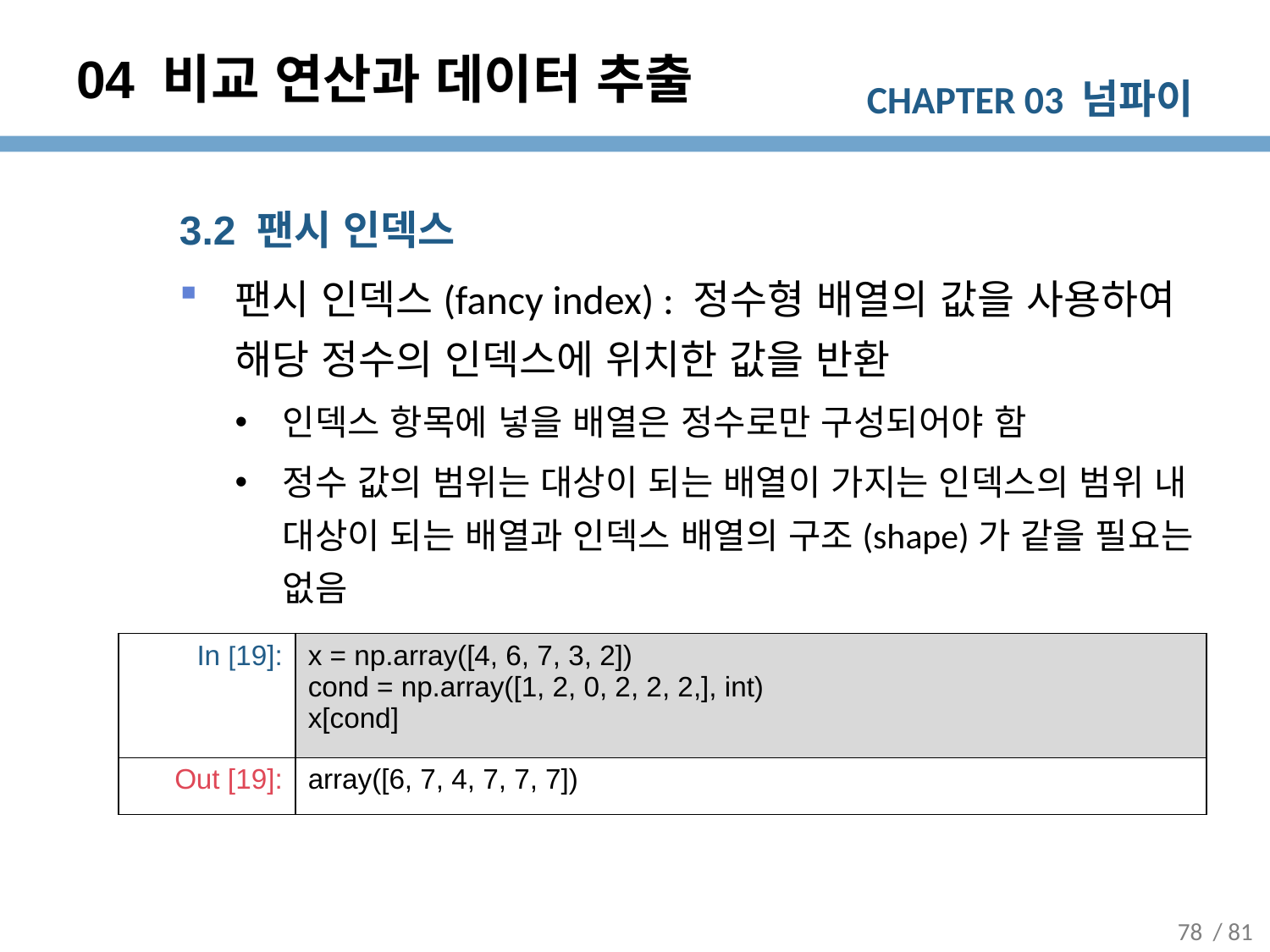

# 04 비교 연산과 데이터 추출
3.2 팬시 인덱스
팬시 인덱스(fancy index) : 정수형 배열의 값을 사용하여 해당 정수의 인덱스에 위치한 값을 반환
인덱스 항목에 넣을 배열은 정수로만 구성되어야 함
정수 값의 범위는 대상이 되는 배열이 가지는 인덱스의 범위 내 대상이 되는 배열과 인덱스 배열의 구조(shape)가 같을 필요는 없음
| In [19]: | x = np.array([4, 6, 7, 3, 2]) cond = np.array([1, 2, 0, 2, 2, 2,], int) x[cond] |
| --- | --- |
| Out [19]: | array([6, 7, 4, 7, 7, 7]) |